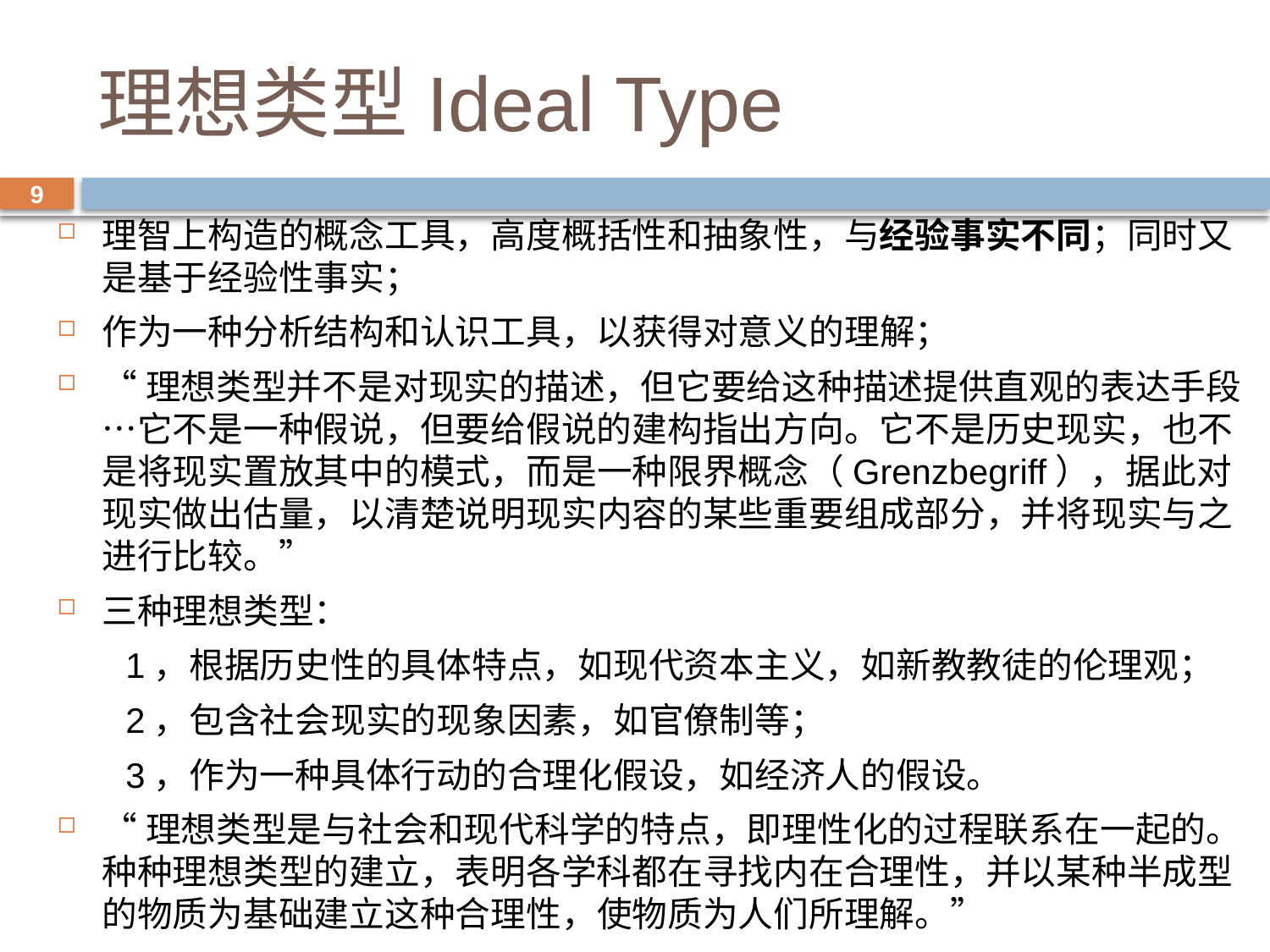

# 理想类型Ideal Type
9
理智上构造的概念工具，高度概括性和抽象性，与经验事实不同；同时又是基于经验性事实；
作为一种分析结构和认识工具，以获得对意义的理解；
“理想类型并不是对现实的描述，但它要给这种描述提供直观的表达手段…它不是一种假说，但要给假说的建构指出方向。它不是历史现实，也不是将现实置放其中的模式，而是一种限界概念（Grenzbegriff），据此对现实做出估量，以清楚说明现实内容的某些重要组成部分，并将现实与之进行比较。”
三种理想类型：
       1，根据历史性的具体特点，如现代资本主义，如新教教徒的伦理观；
       2，包含社会现实的现象因素，如官僚制等；
       3，作为一种具体行动的合理化假设，如经济人的假设。
“理想类型是与社会和现代科学的特点，即理性化的过程联系在一起的。种种理想类型的建立，表明各学科都在寻找内在合理性，并以某种半成型的物质为基础建立这种合理性，使物质为人们所理解。”